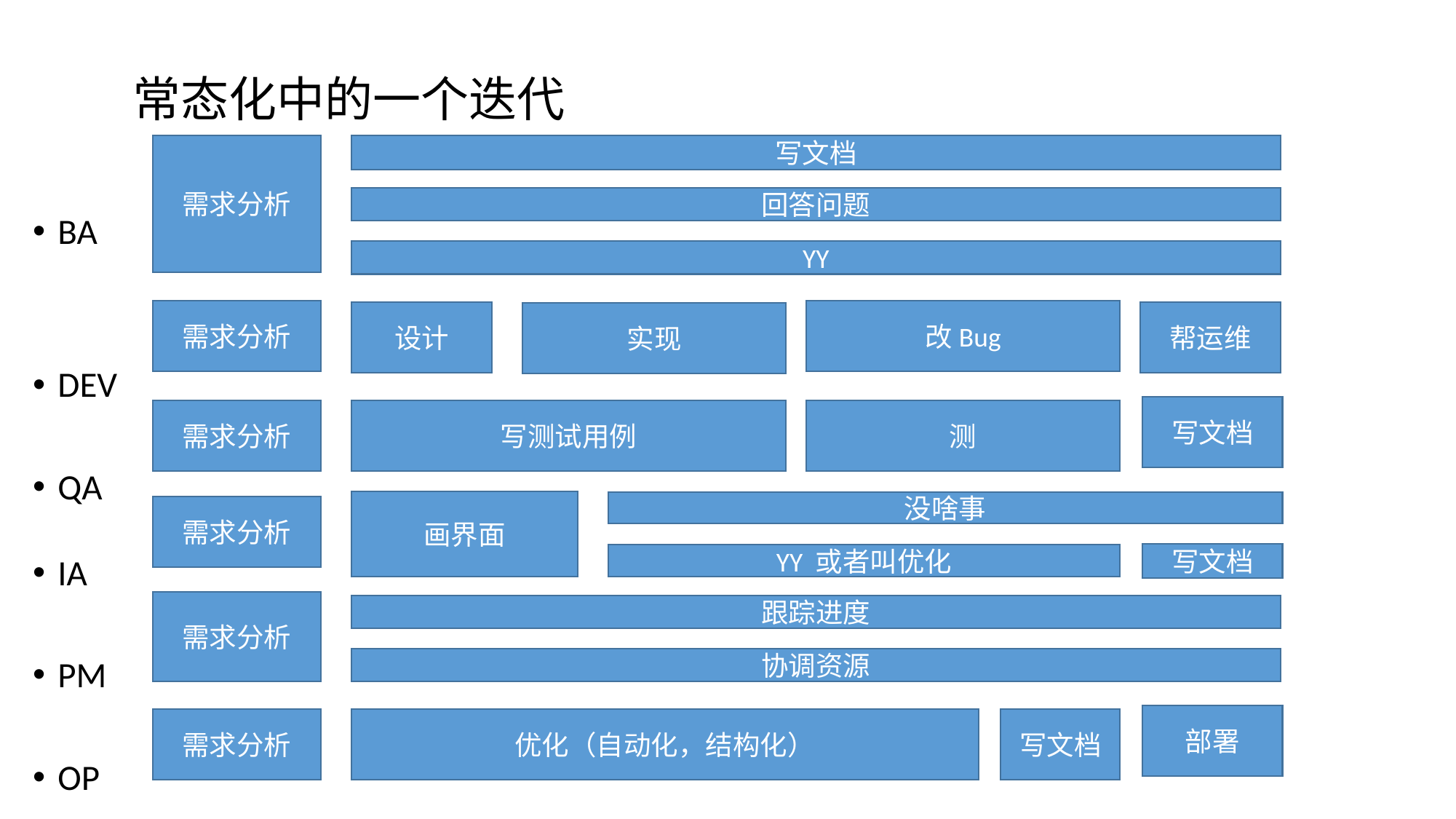

# 常态化中的一个迭代
需求分析
写文档

BA

DEV

QA

IA

PM

OP
回答问题
YY
需求分析
改Bug
设计
帮运维
实现
写文档
测
写测试用例
需求分析
画界面
没啥事
需求分析
写文档
YY 或者叫优化
需求分析
跟踪进度
协调资源
部署
写文档
优化（自动化，结构化）
需求分析